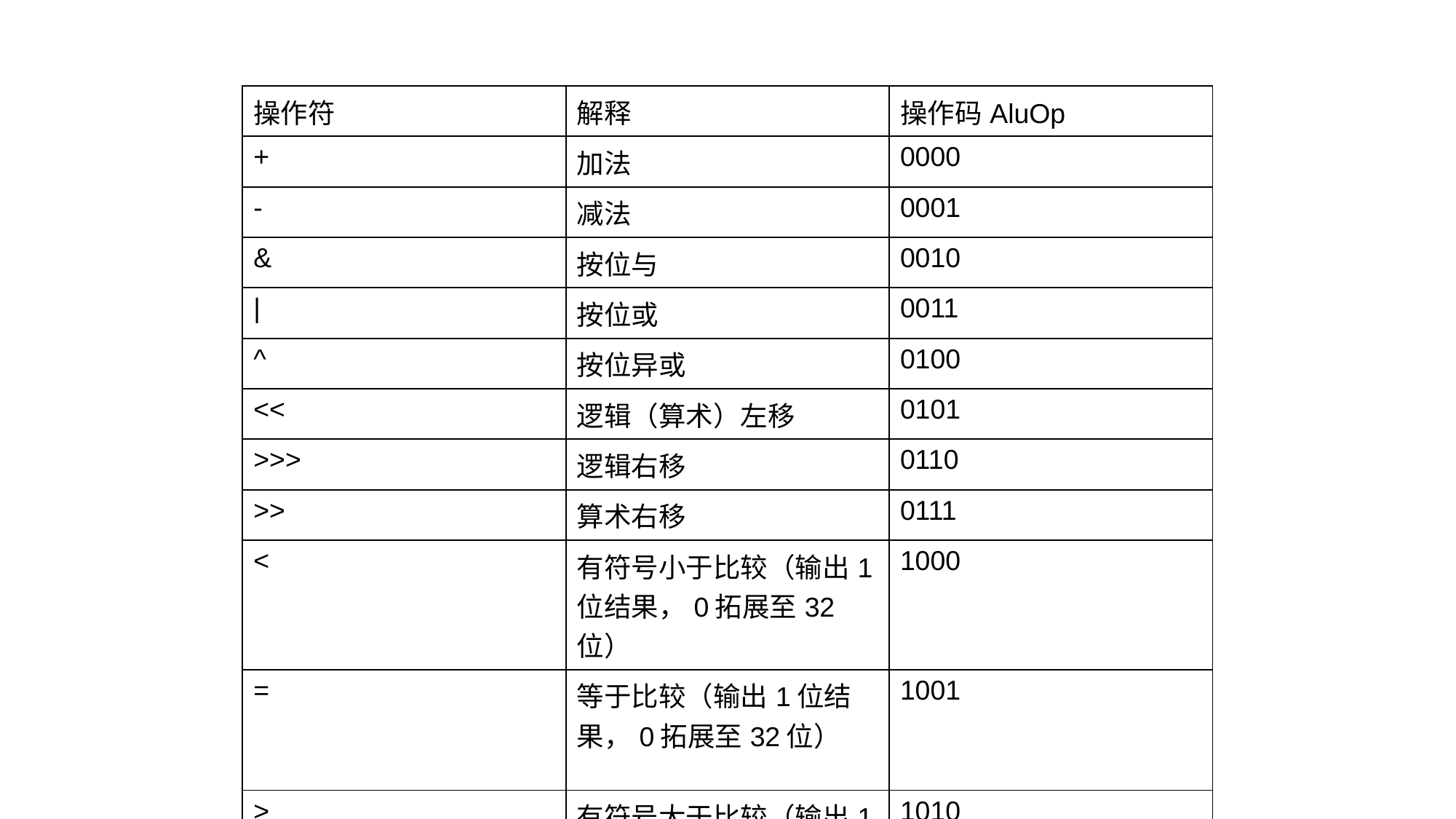

| 操作符 | 解释 | 操作码AluOp |
| --- | --- | --- |
| + | 加法 | 0000 |
| - | 减法 | 0001 |
| & | 按位与 | 0010 |
| | | 按位或 | 0011 |
| ^ | 按位异或 | 0100 |
| << | 逻辑（算术）左移 | 0101 |
| >>> | 逻辑右移 | 0110 |
| >> | 算术右移 | 0111 |
| < | 有符号小于比较（输出1位结果，0拓展至32位） | 1000 |
| = | 等于比较（输出1位结果，0拓展至32位） | 1001 |
| > | 有符号大于比较（输出1位结果，0拓展至32位） | 1010 |